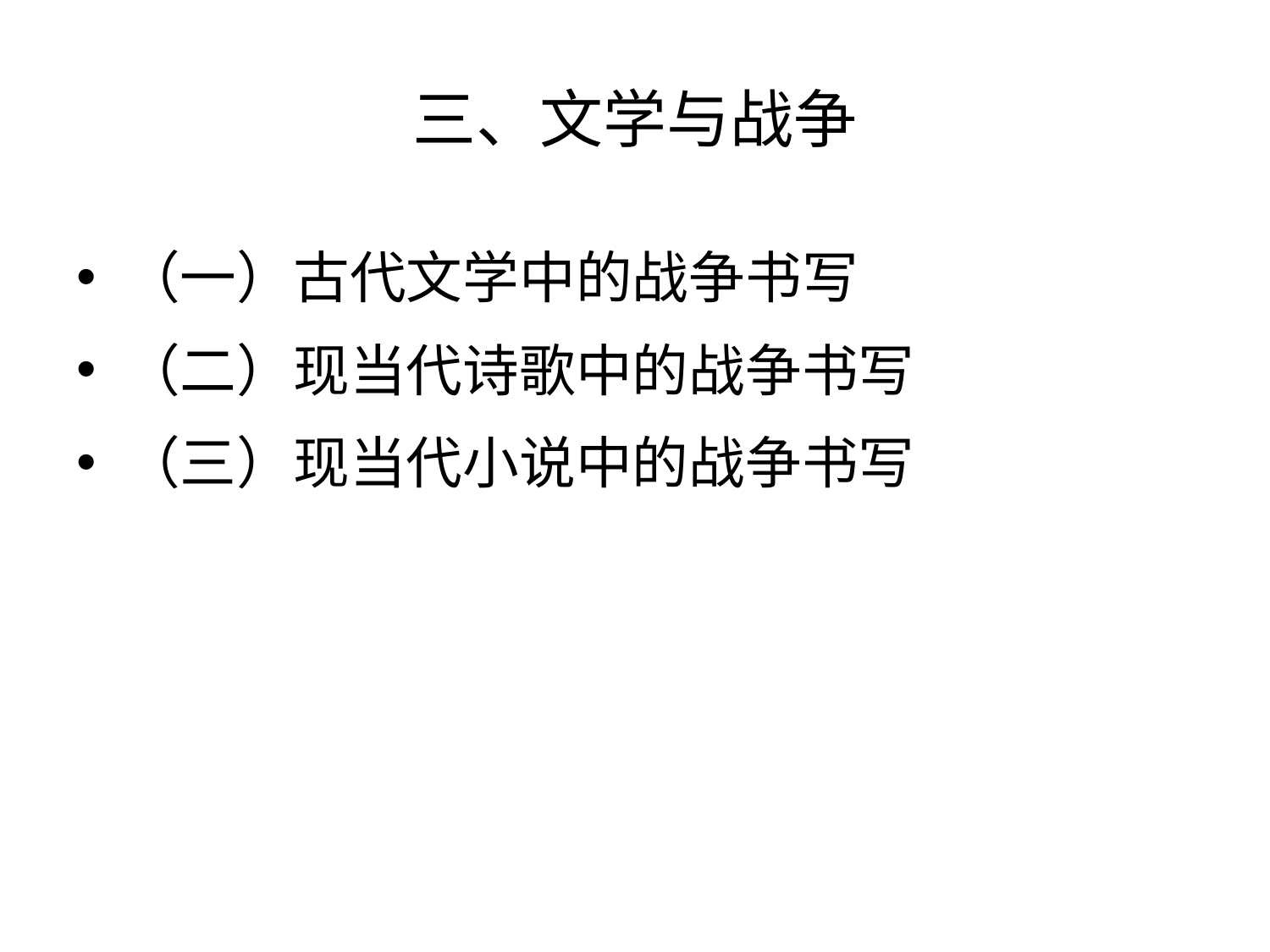

# 三、文学与战争
（一）古代文学中的战争书写
（二）现当代诗歌中的战争书写
（三）现当代小说中的战争书写